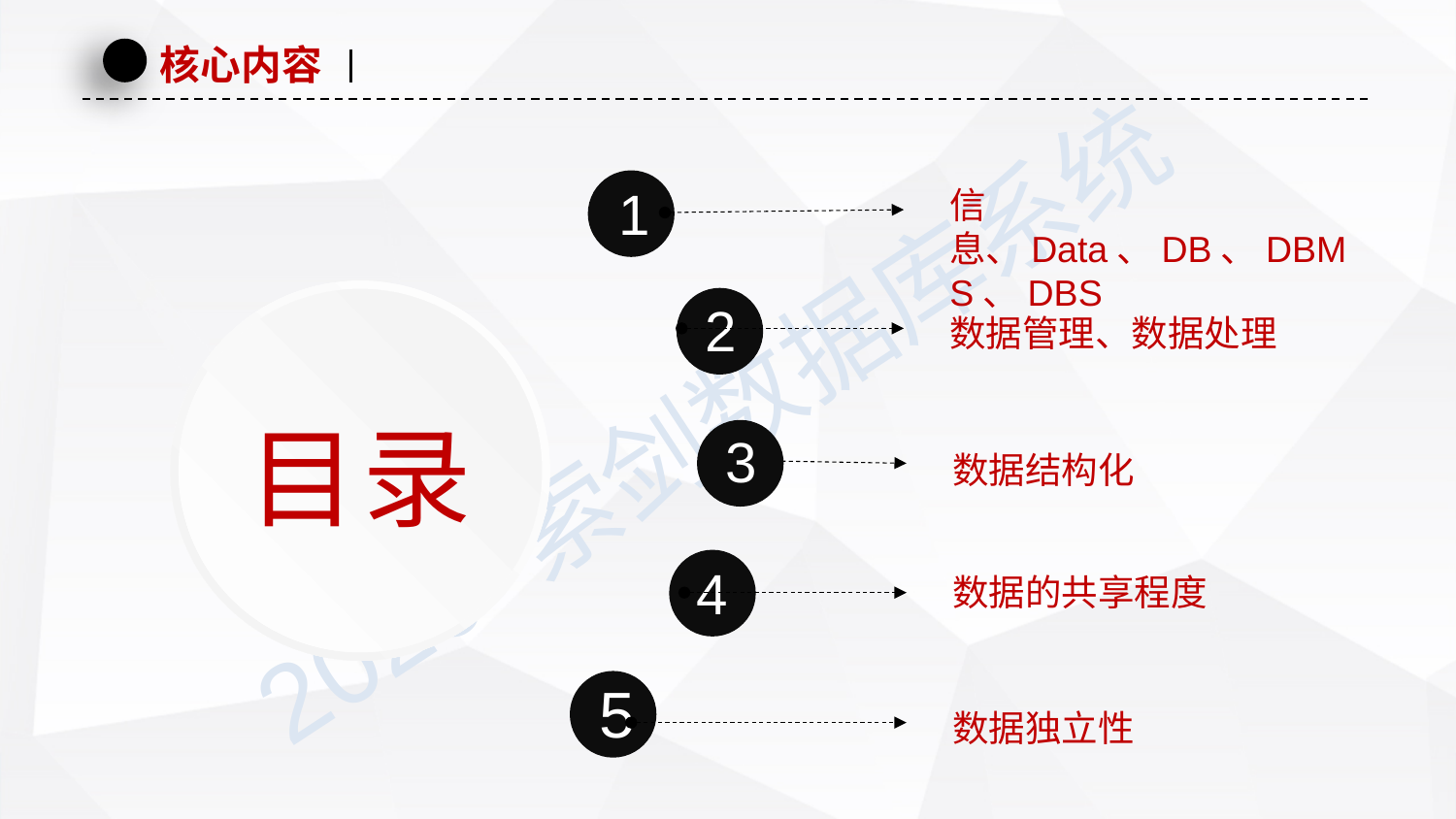

核心内容

1
信息、Data、DB、DBMS、DBS

2
数据管理、数据处理
目录
3

数据结构化

4
数据的共享程度
5

数据独立性